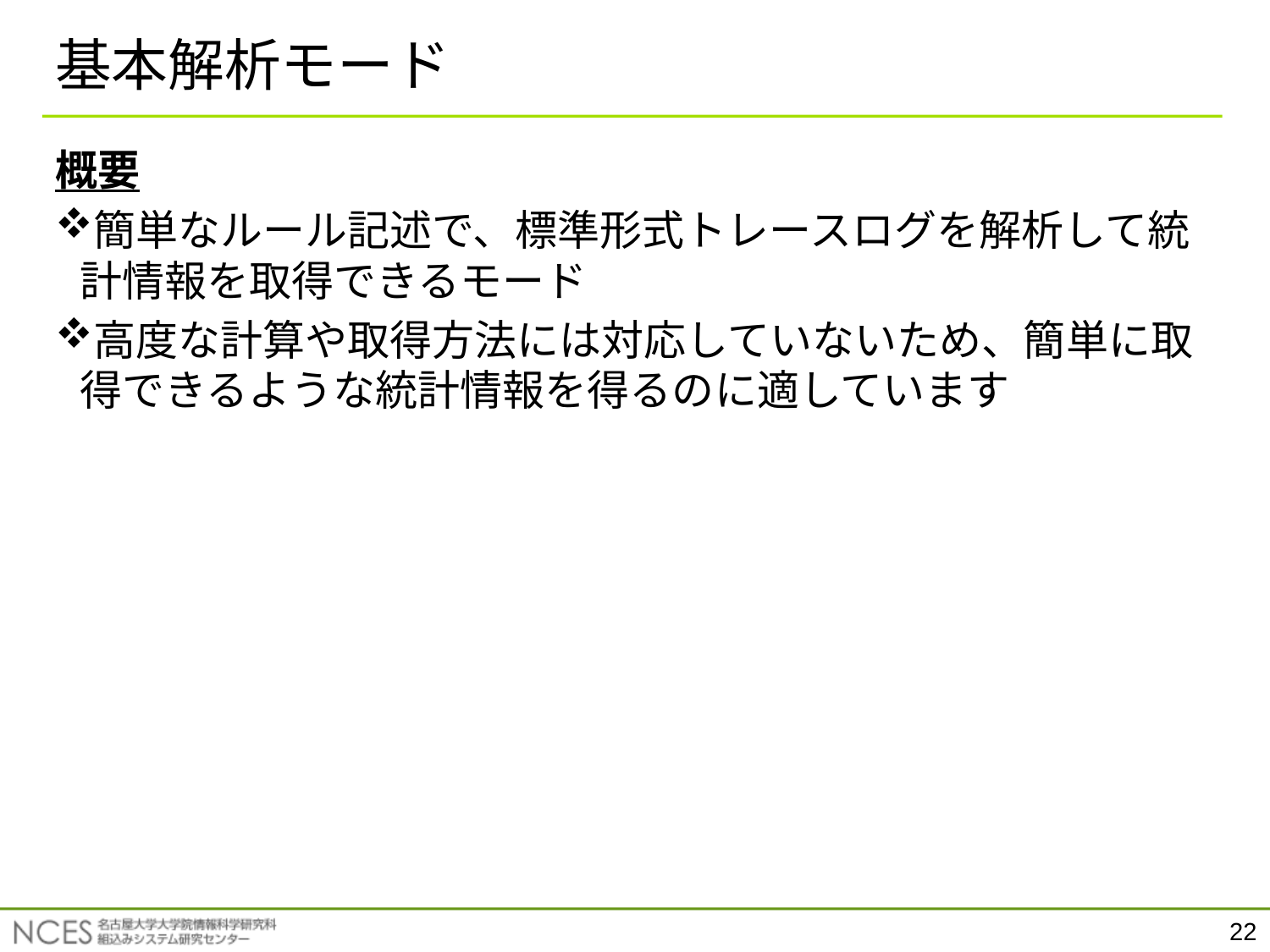

# 基本解析モード
概要
簡単なルール記述で、標準形式トレースログを解析して統計情報を取得できるモード
高度な計算や取得方法には対応していないため、簡単に取得できるような統計情報を得るのに適しています

22